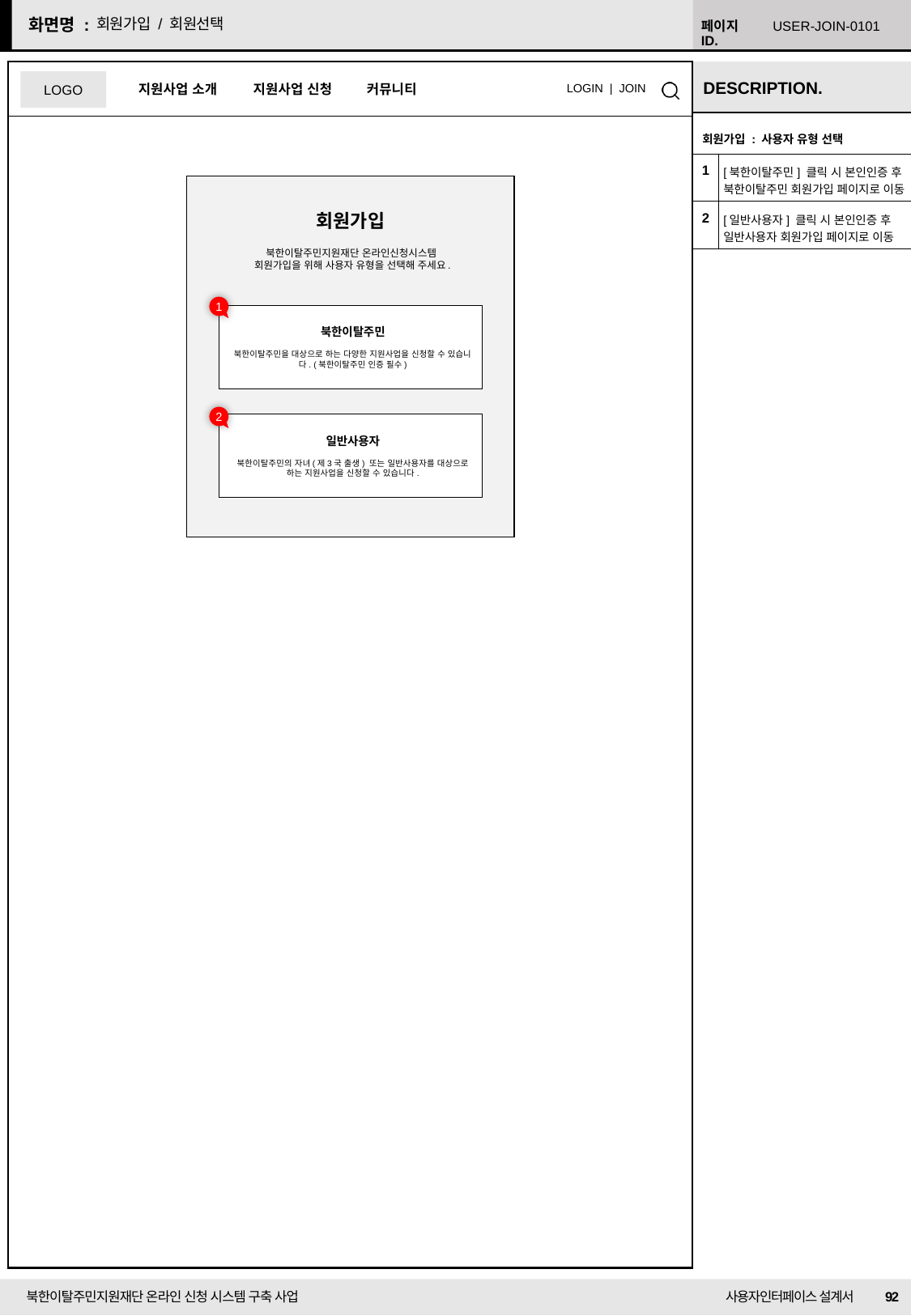

회원가입 / 회원선택
USER-JOIN-0101
| 회원가입 : 사용자 유형 선택 |  |
| --- | --- |
| 1 | [북한이탈주민] 클릭 시 본인인증 후 북한이탈주민 회원가입 페이지로 이동 |
| 2 | [일반사용자] 클릭 시 본인인증 후 일반사용자 회원가입 페이지로 이동 |

회원가입
북한이탈주민지원재단 온라인신청시스템
회원가입을 위해 사용자 유형을 선택해 주세요.
1
북한이탈주민
북한이탈주민을 대상으로 하는 다양한 지원사업을 신청할 수 있습니다. (북한이탈주민 인증 필수)
2
일반사용자
북한이탈주민의 자녀(제3국 출생) 또는 일반사용자를 대상으로 하는 지원사업을 신청할 수 있습니다.
92